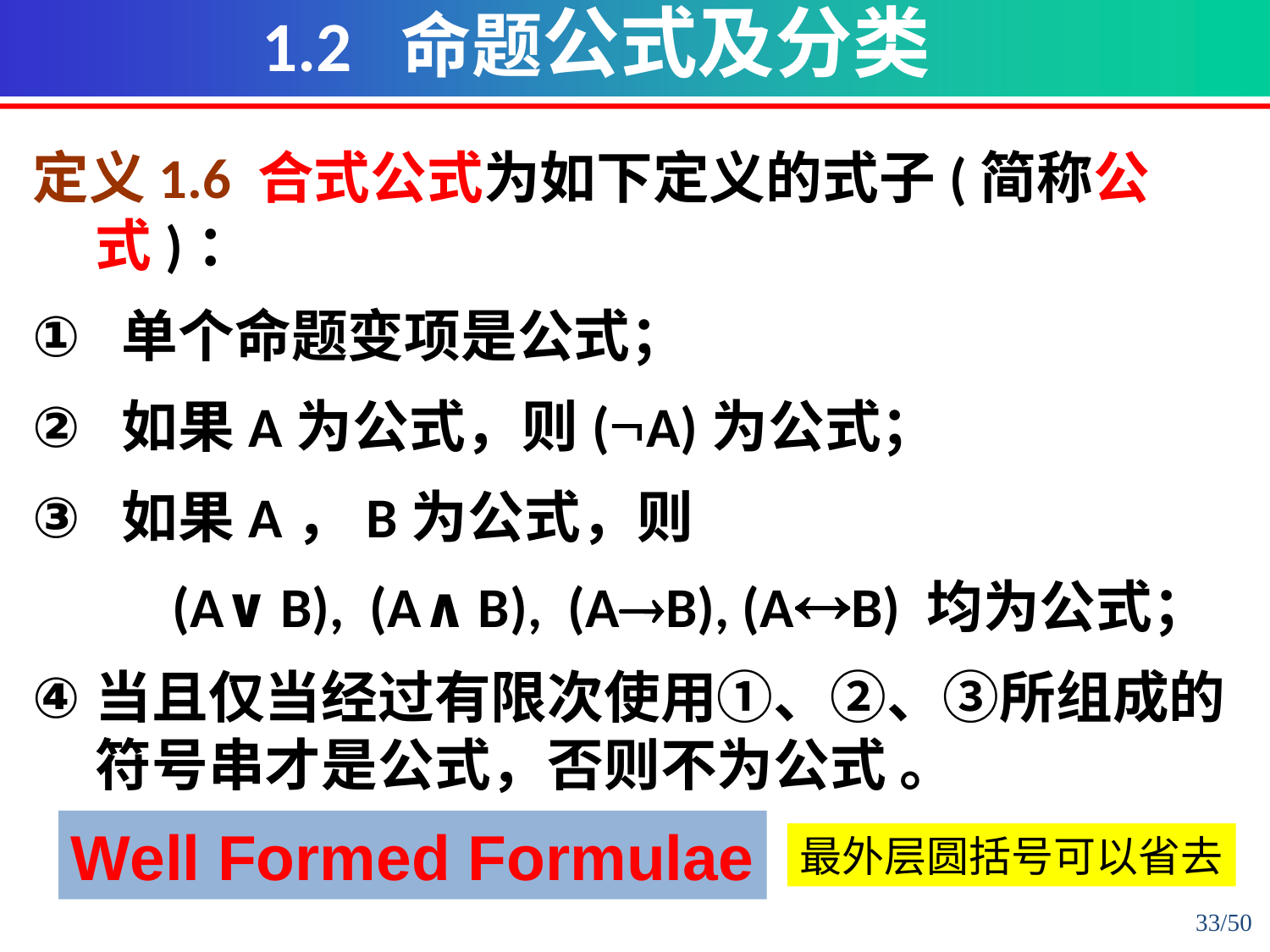

1.2  命题公式及分类
定义1.6 合式公式为如下定义的式子(简称公式)：
 单个命题变项是公式；
 如果A为公式，则(¬A)为公式；
 如果A，B为公式，则
           (A∨B),  (A∧B),  (A→B), (A↔B) 均为公式；
当且仅当经过有限次使用①、②、③所组成的符号串才是公式，否则不为公式 。
Well Formed Formulae
最外层圆括号可以省去
33/50